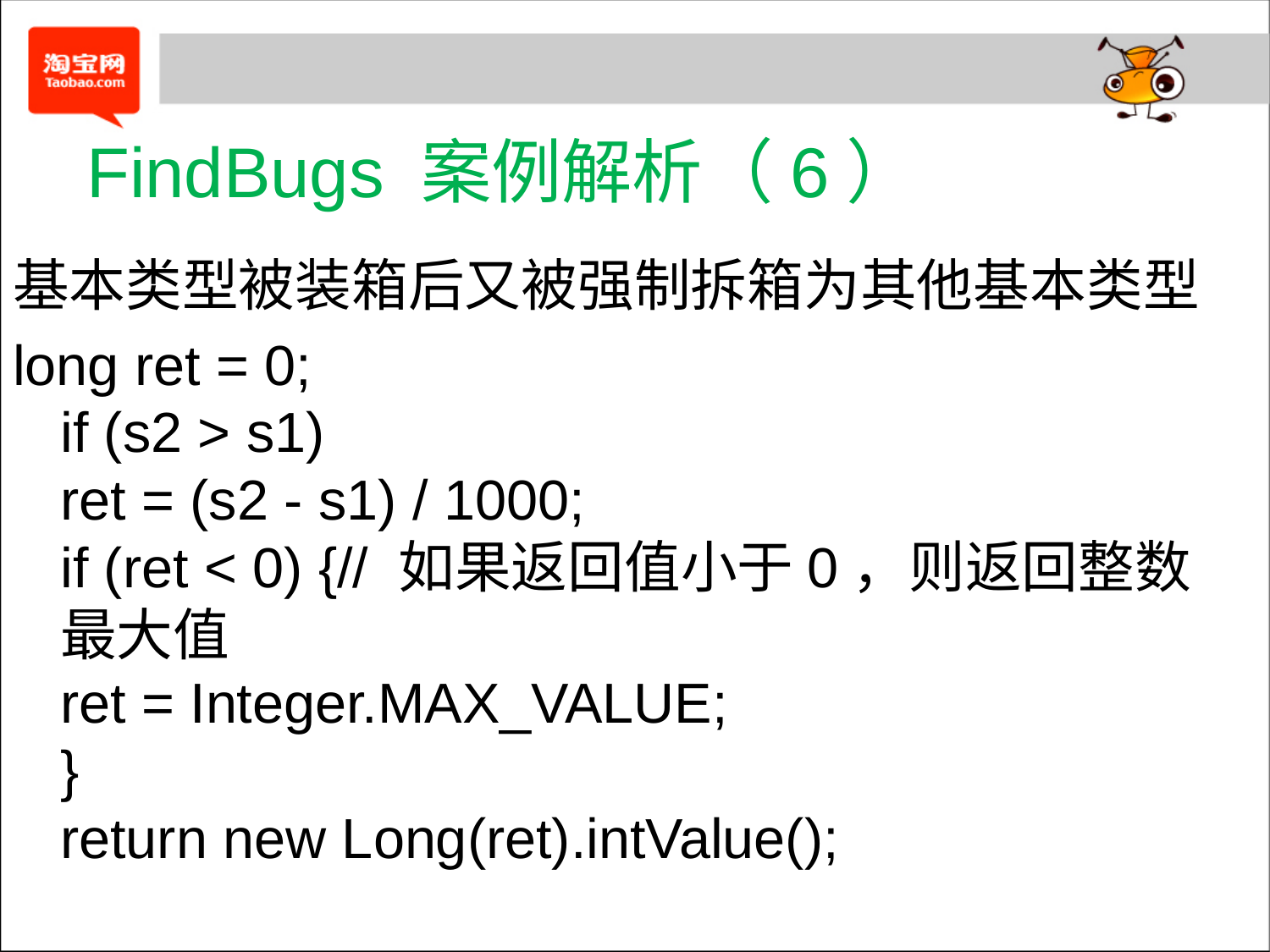

# FindBugs 案例解析（6）
基本类型被装箱后又被强制拆箱为其他基本类型
long ret = 0;
if (s2 > s1)
ret = (s2 - s1) / 1000;
if (ret < 0) {// 如果返回值小于0，则返回整数最大值
ret = Integer.MAX_VALUE;
}
return new Long(ret).intValue();